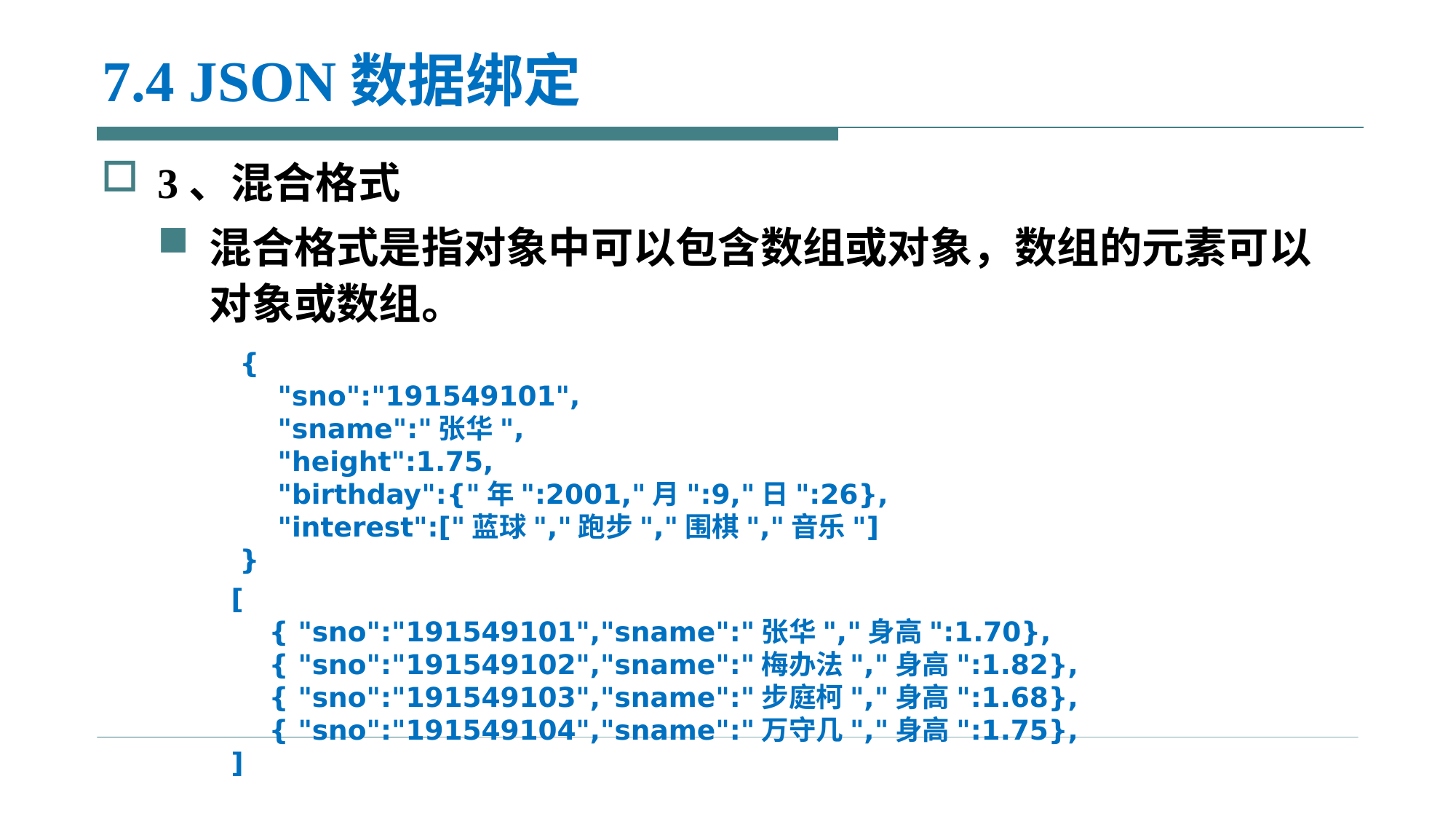

# 7.4 JSON数据绑定
3、混合格式
混合格式是指对象中可以包含数组或对象，数组的元素可以对象或数组。
{
    "sno":"191549101",
    "sname":"张华",
    "height":1.75,
    "birthday":{"年":2001,"月":9,"日":26},
    "interest":["蓝球","跑步","围棋","音乐"]
}
[
    { "sno":"191549101","sname":"张华","身高":1.70},
    { "sno":"191549102","sname":"梅办法","身高":1.82},
    { "sno":"191549103","sname":"步庭柯","身高":1.68},
    { "sno":"191549104","sname":"万守几","身高":1.75},
]
18